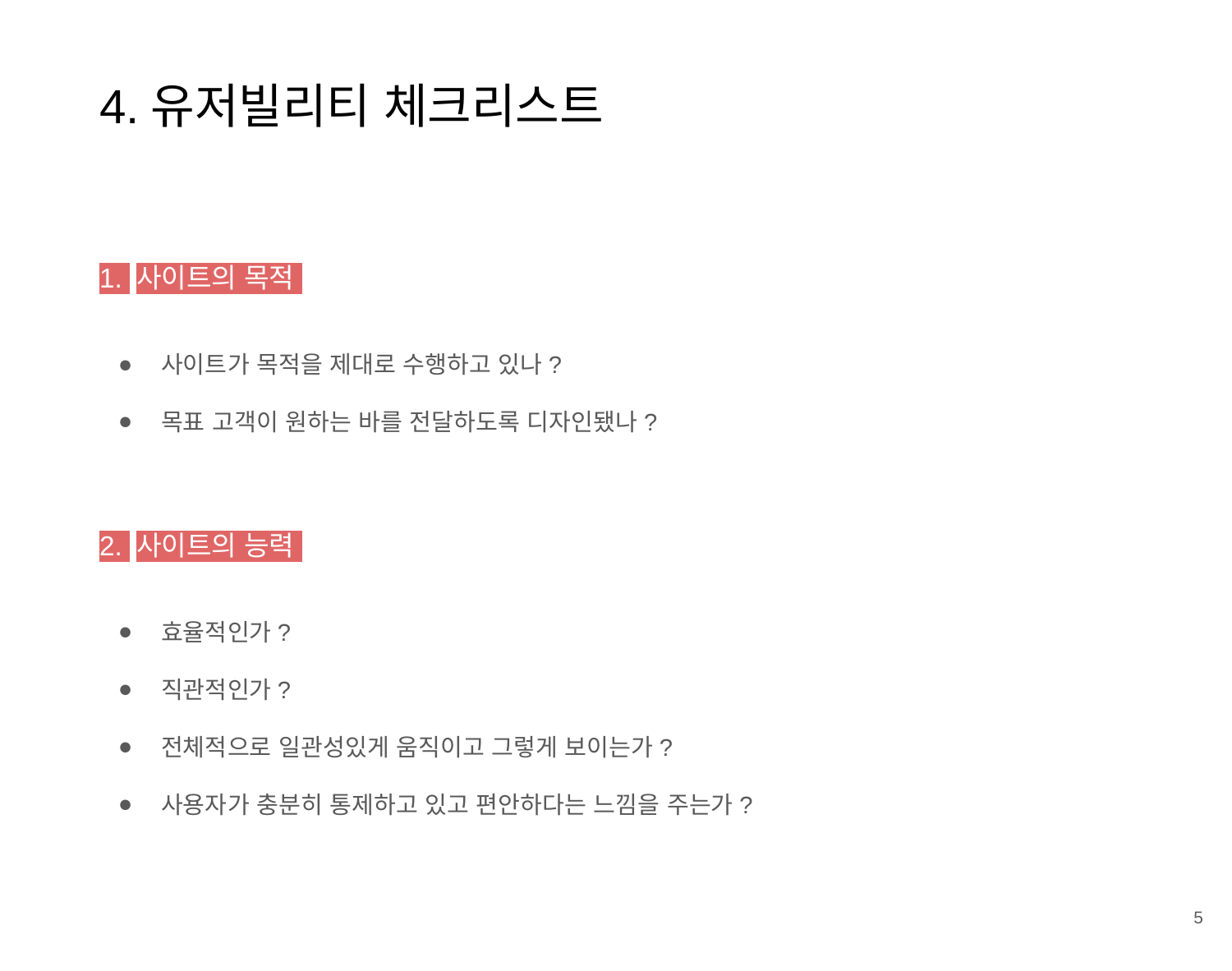

# 4.유저빌리티 체크리스트
1. 사이트의 목적
사이트가 목적을 제대로 수행하고 있나?
목표 고객이 원하는 바를 전달하도록 디자인됐나?

2. 사이트의 능력
효율적인가?
직관적인가?
전체적으로 일관성있게 움직이고 그렇게 보이는가?
사용자가 충분히 통제하고 있고 편안하다는 느낌을 주는가?
5